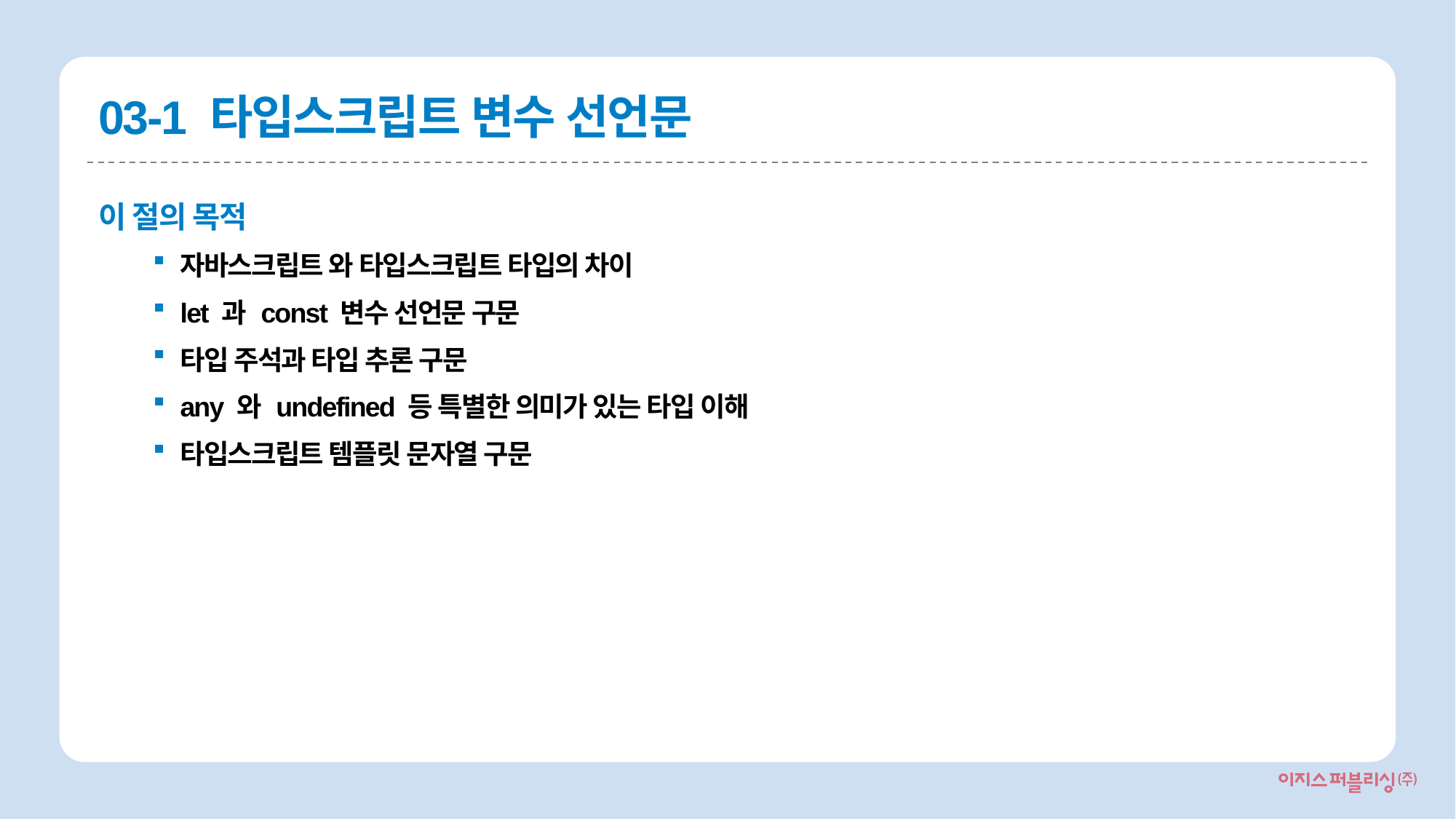

# 03-1 타입스크립트 변수 선언문
이 절의 목적
자바스크립트 와 타입스크립트 타입의 차이
let 과 const 변수 선언문 구문
타입 주석과 타입 추론 구문
any 와 undefined 등 특별한 의미가 있는 타입 이해
타입스크립트 템플릿 문자열 구문